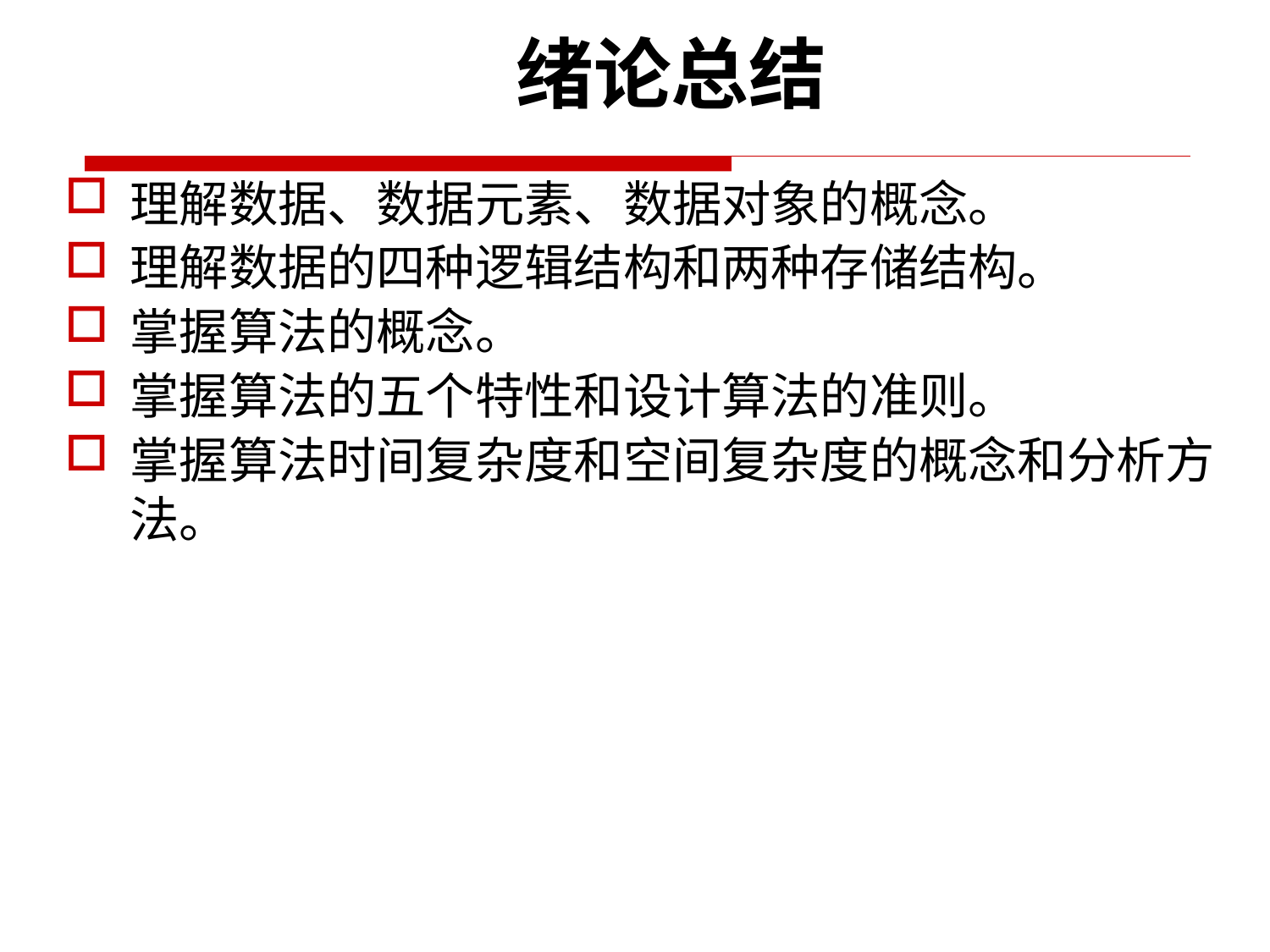

绪论总结

理解数据、数据元素、数据对象的概念。
理解数据的四种逻辑结构和两种存储结构。
掌握算法的概念。
掌握算法的五个特性和设计算法的准则。
掌握算法时间复杂度和空间复杂度的概念和分析方法。